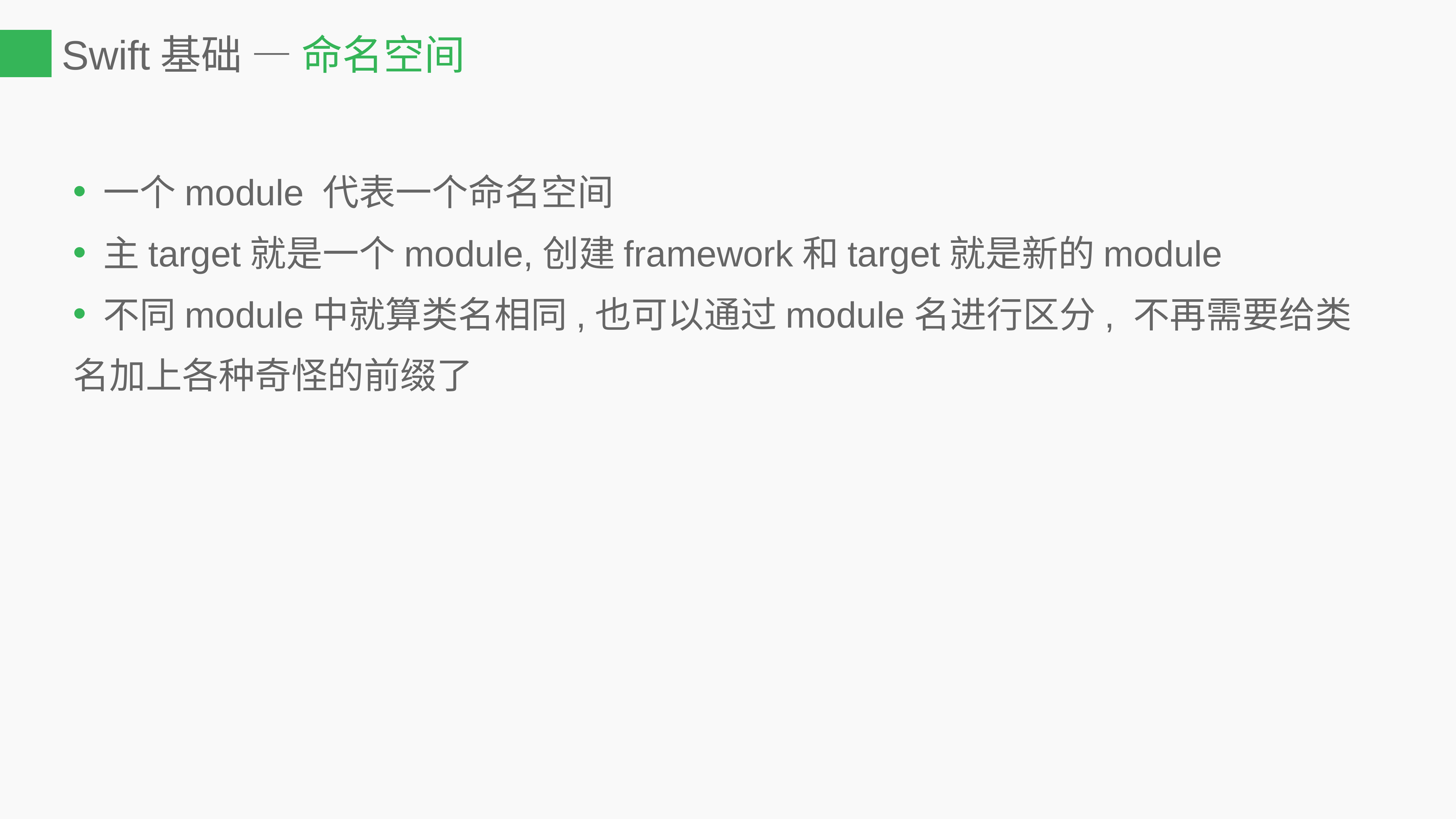

# Swift基础 — 命名空间
 一个module 代表一个命名空间
 主target就是一个module,创建framework和target就是新的module
 不同module中就算类名相同,也可以通过module名进行区分, 不再需要给类名加上各种奇怪的前缀了